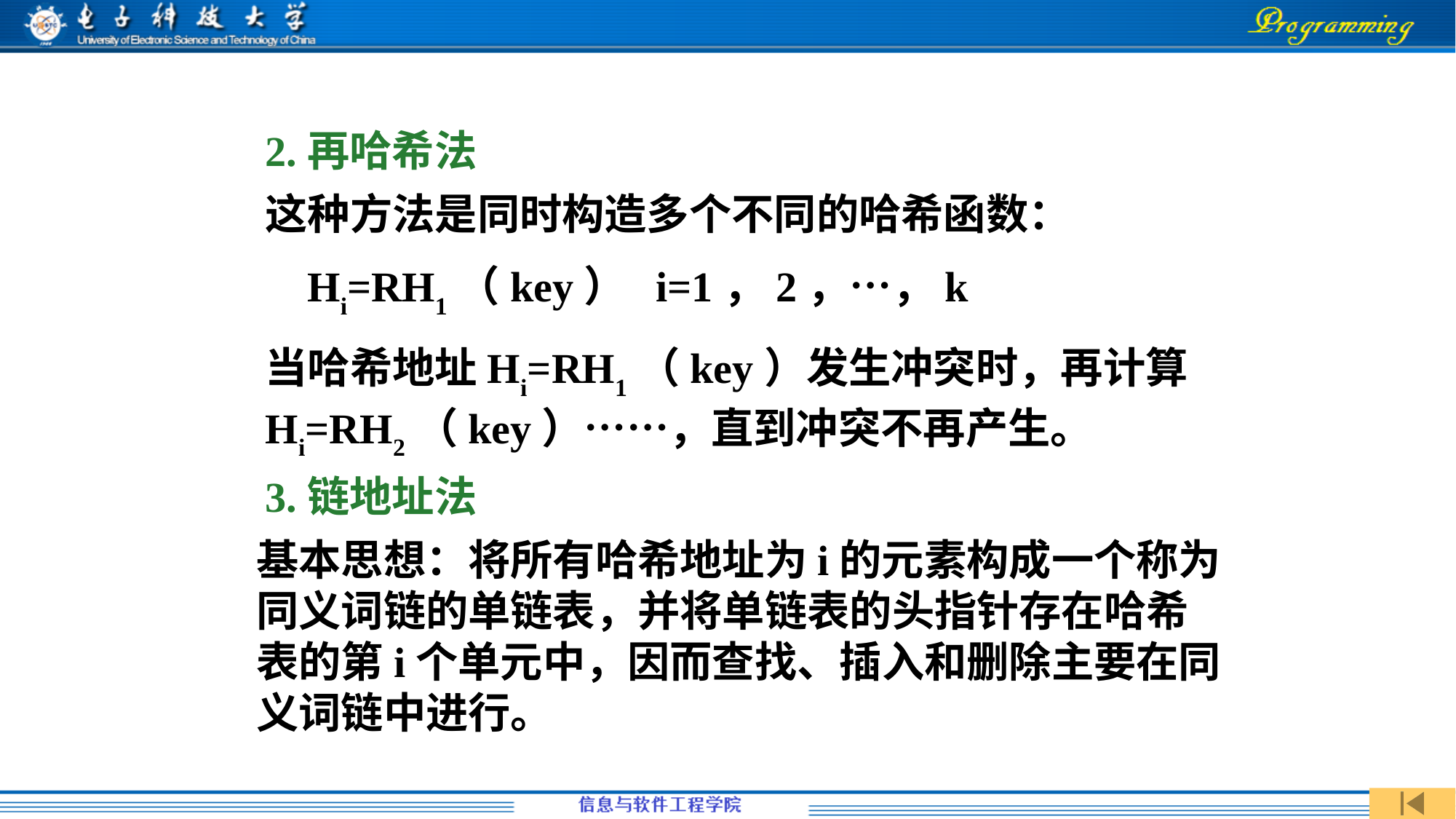

2.再哈希法
这种方法是同时构造多个不同的哈希函数：
    Hi=RH1（key）  i=1，2，…，k
当哈希地址Hi=RH1（key）发生冲突时，再计算Hi=RH2（key）……，直到冲突不再产生。
3.链地址法
基本思想：将所有哈希地址为i的元素构成一个称为同义词链的单链表，并将单链表的头指针存在哈希表的第i个单元中，因而查找、插入和删除主要在同义词链中进行。